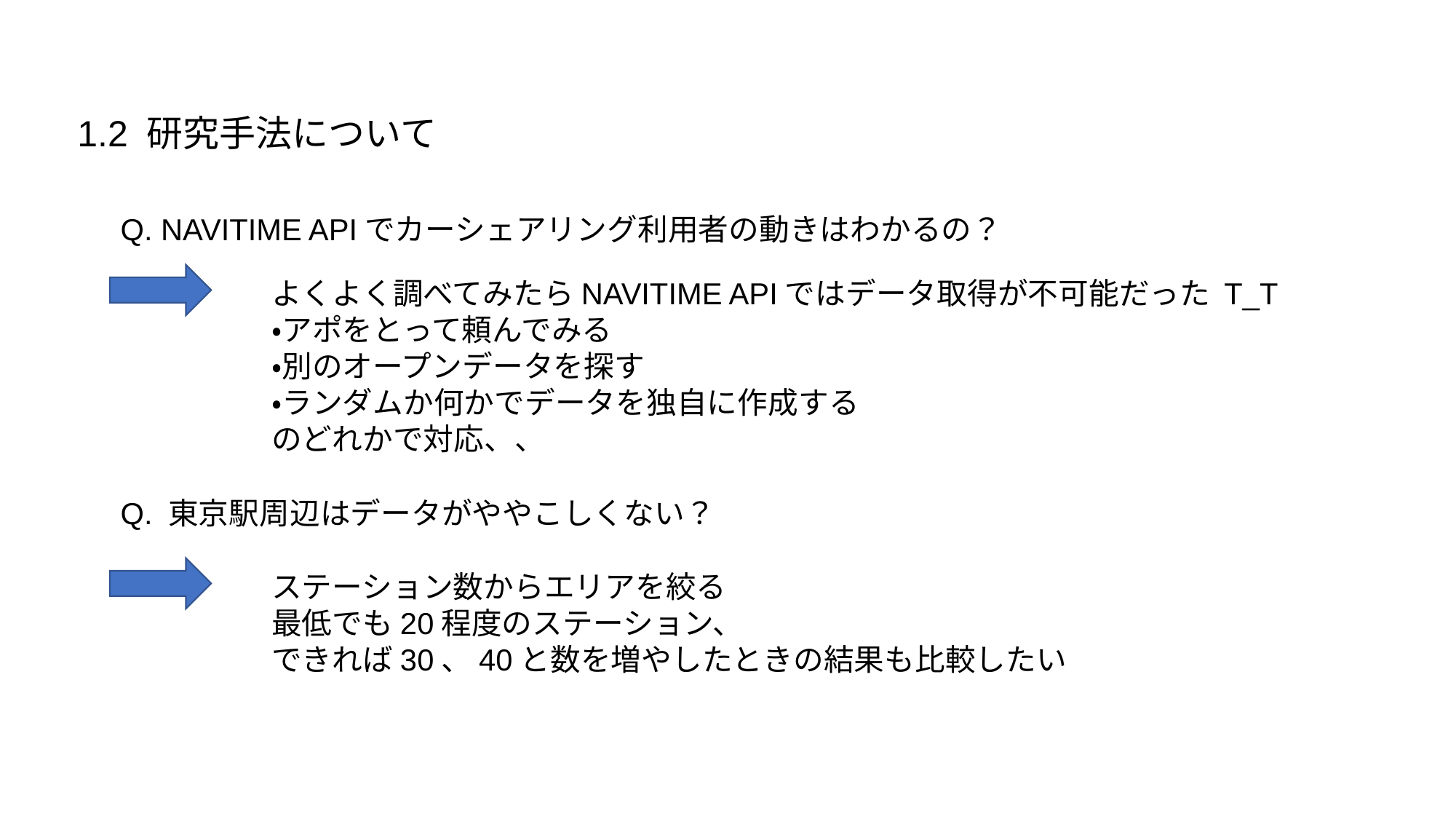

1.2 研究手法について
Q. NAVITIME APIでカーシェアリング利用者の動きはわかるの？

よくよく調べてみたらNAVITIME APIではデータ取得が不可能だった T_T
・アポをとって頼んでみる
・別のオープンデータを探す
・ランダムか何かでデータを独自に作成する
のどれかで対応、、
Q. 東京駅周辺はデータがややこしくない？

ステーション数からエリアを絞る
最低でも20程度のステーション、
できれば30、40と数を増やしたときの結果も比較したい